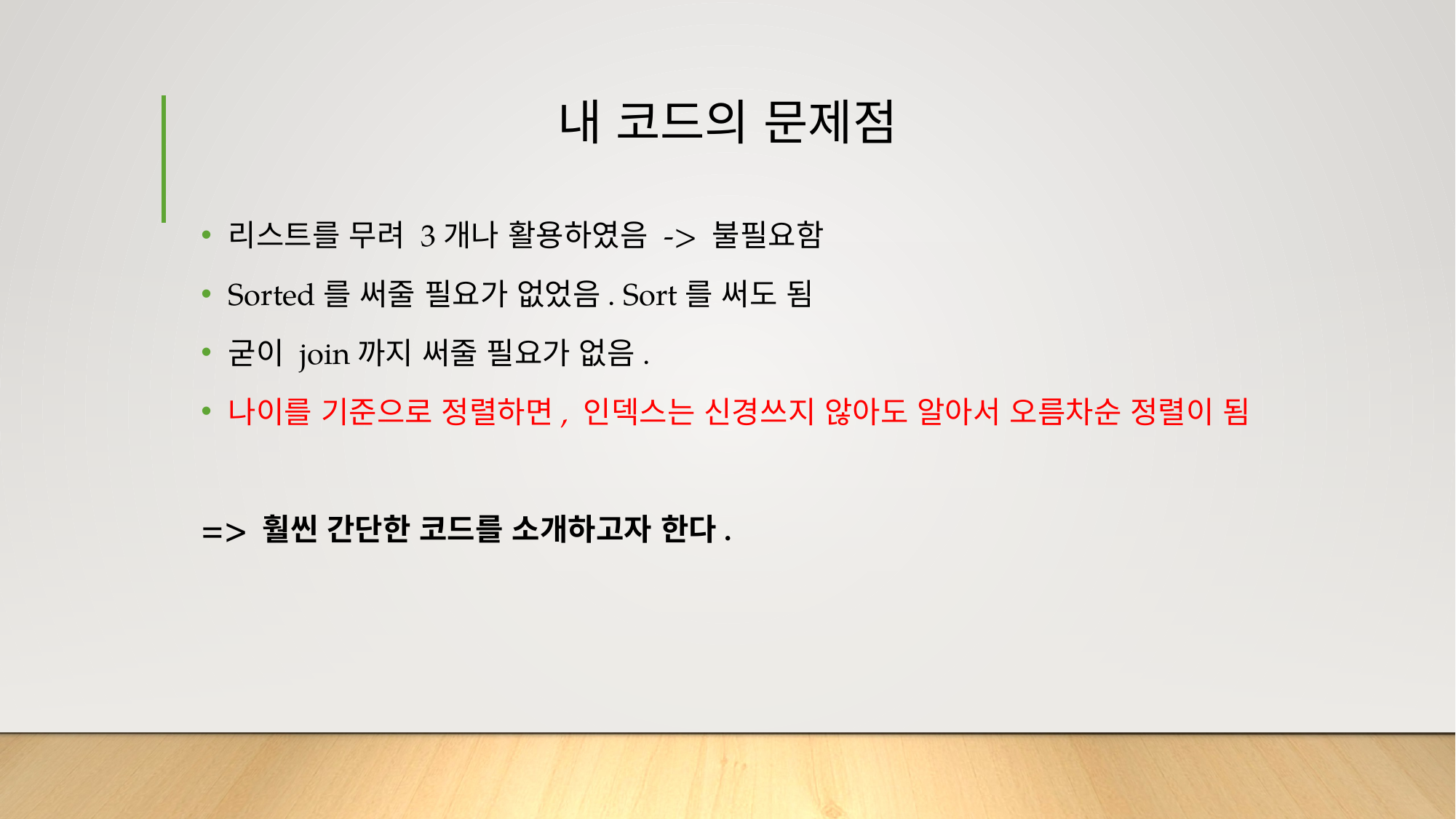

# 내 코드의 문제점
리스트를 무려 3개나 활용하였음 -> 불필요함
Sorted를 써줄 필요가 없었음. Sort를 써도 됨
굳이 join까지 써줄 필요가 없음.
나이를 기준으로 정렬하면, 인덱스는 신경쓰지 않아도 알아서 오름차순 정렬이 됨

=> 훨씬 간단한 코드를 소개하고자 한다.